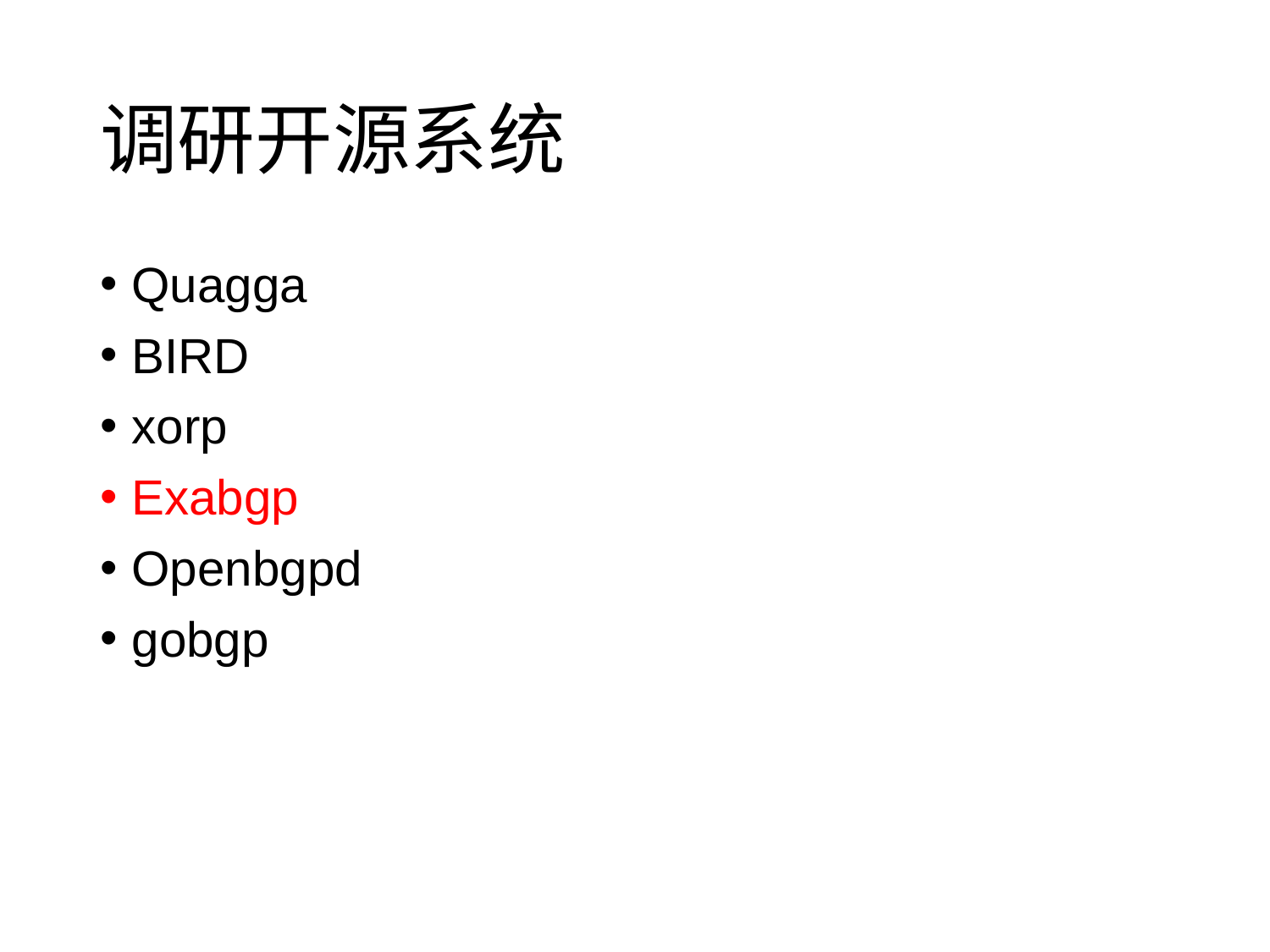

# 调研开源系统
Quagga
BIRD
xorp
Exabgp
Openbgpd
gobgp